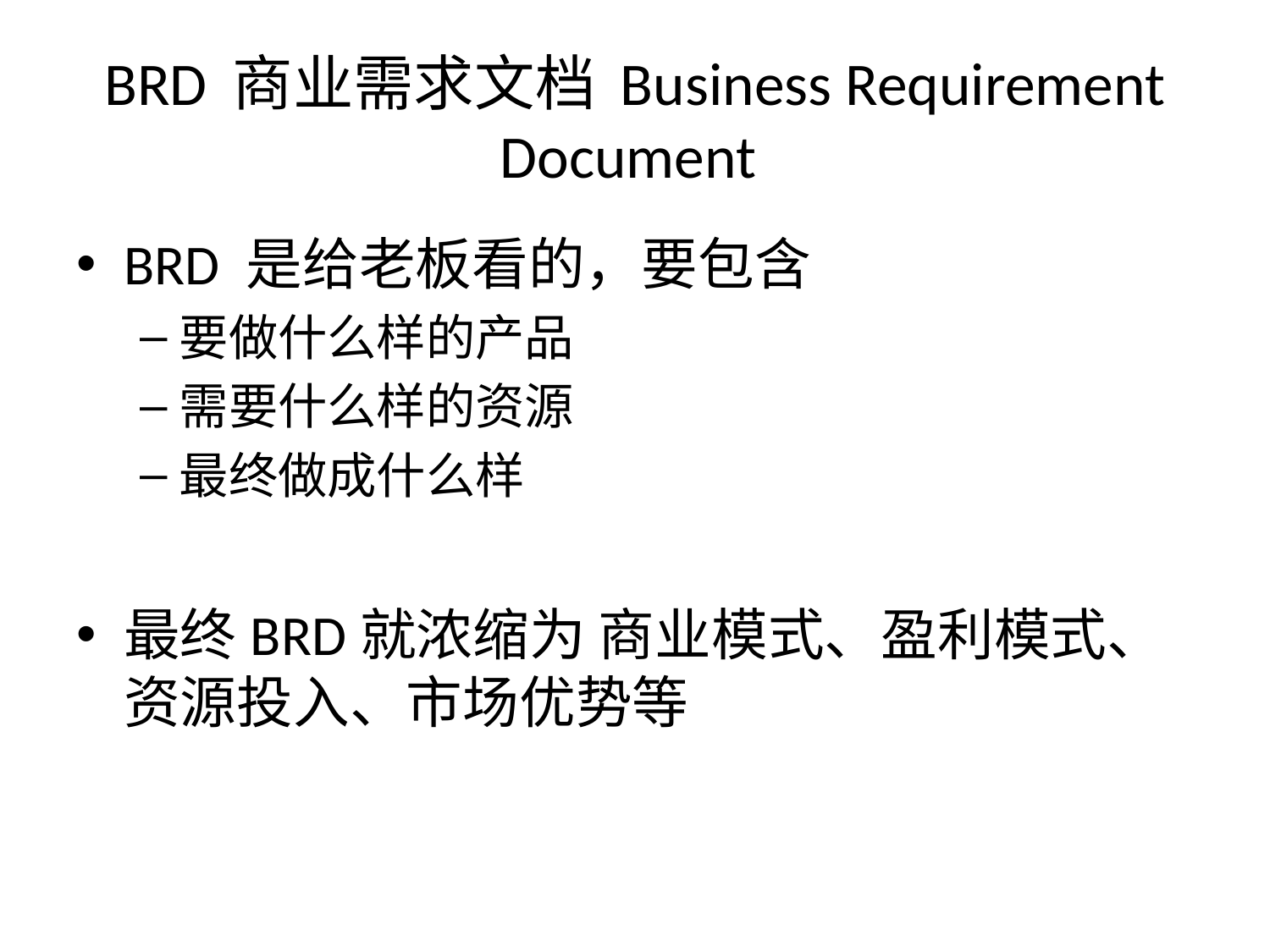

# BRD 商业需求文档 Business Requirement Document
BRD 是给老板看的，要包含
要做什么样的产品
需要什么样的资源
最终做成什么样

最终BRD就浓缩为 商业模式、盈利模式、资源投入、市场优势等